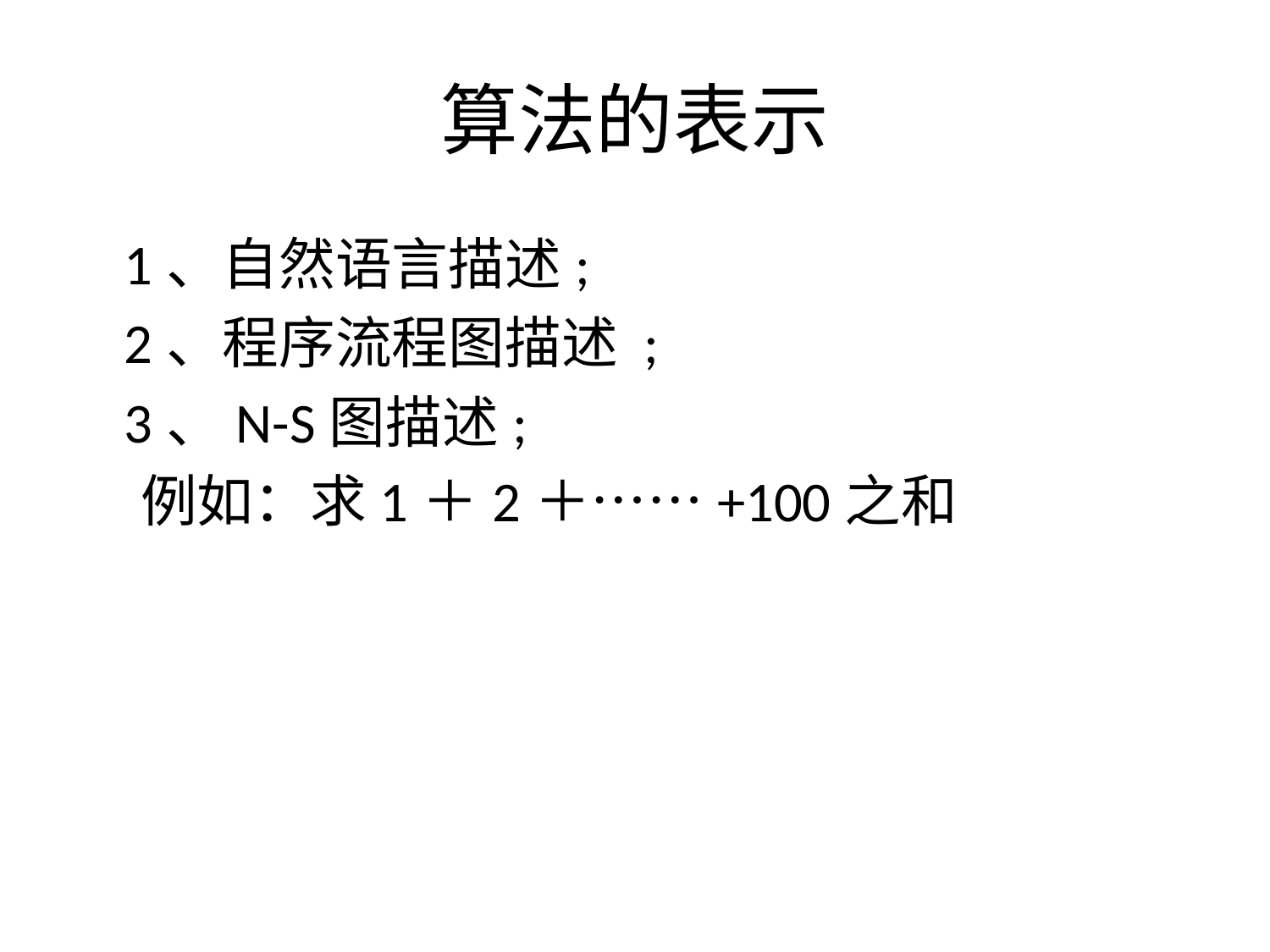

# 算法的表示
	1、自然语言描述;
	2、程序流程图描述 ;
	3、N-S图描述;
    例如：求1＋2＋……+100之和